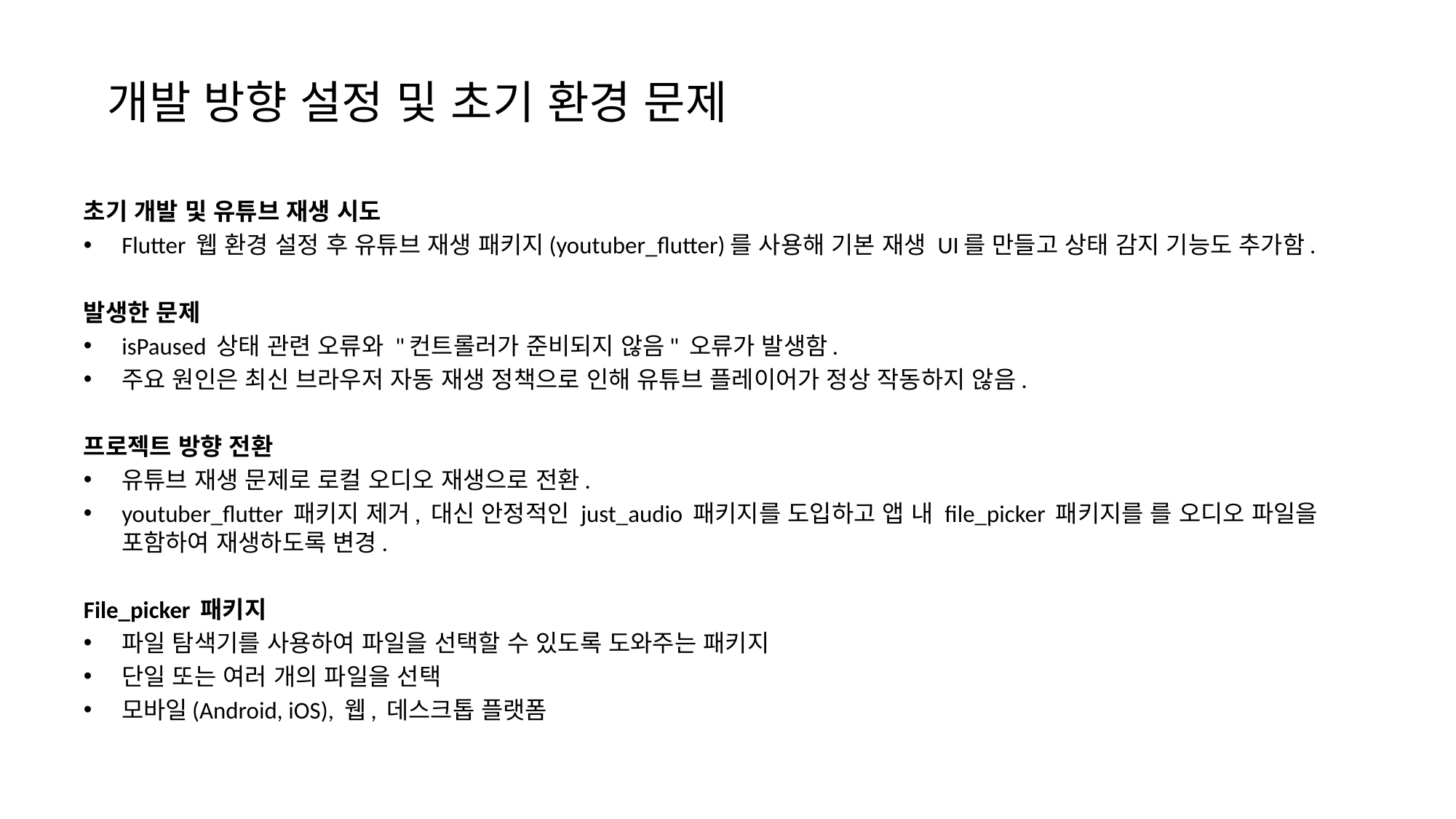

# 개발 방향 설정 및 초기 환경 문제
초기 개발 및 유튜브 재생 시도
Flutter 웹 환경 설정 후 유튜브 재생 패키지(youtuber_flutter)를 사용해 기본 재생 UI를 만들고 상태 감지 기능도 추가함.

발생한 문제
isPaused 상태 관련 오류와 "컨트롤러가 준비되지 않음" 오류가 발생함.
주요 원인은 최신 브라우저 자동 재생 정책으로 인해 유튜브 플레이어가 정상 작동하지 않음.

프로젝트 방향 전환
유튜브 재생 문제로 로컬 오디오 재생으로 전환.
youtuber_flutter 패키지 제거, 대신 안정적인 just_audio 패키지를 도입하고 앱 내 file_picker 패키지를 를 오디오 파일을 포함하여 재생하도록 변경.

File_picker 패키지
파일 탐색기를 사용하여 파일을 선택할 수 있도록 도와주는 패키지
단일 또는 여러 개의 파일을 선택
모바일(Android, iOS), 웹, 데스크톱 플랫폼